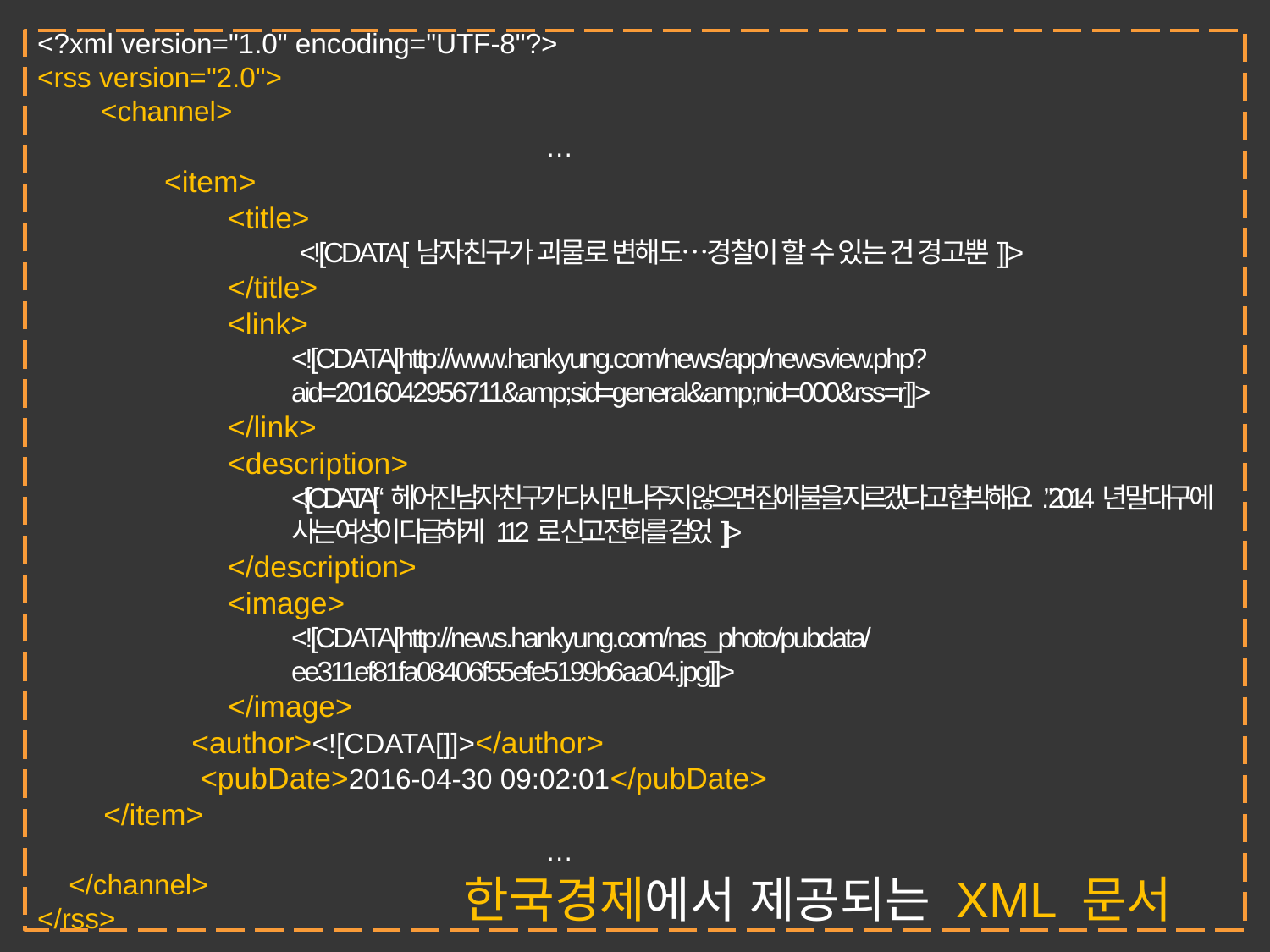

<?xml version="1.0" encoding="UTF-8"?>
<rss version="2.0">
<channel>
				…
<item>
<title>
 <![CDATA[남자친구가 괴물로 변해도…경찰이 할 수 있는 건 경고뿐]]>
</title>
<link>
<![CDATA[http://www.hankyung.com/news/app/newsview.php?aid=2016042956711&amp;sid=general&amp;nid=000&rss=r]]>
</link>
<description>
<![CDATA[“헤어진 남자 친구가 다시 만나주지 않으면 집에 불을 지르겠다고 협박해요.”2014년 말 대구에 사는 여성이 다급하게 112로 신고 전화를 걸었]]>
</description>
<image>
<![CDATA[http://news.hankyung.com/nas_photo/pubdata/ee311ef81fa08406f55efe5199b6aa04.jpg]]>
</image>
           <author><![CDATA[]]></author>
            <pubDate>2016-04-30 09:02:01</pubDate>
        </item>
				…
    </channel>
</rss>
한국경제에서 제공되는 XML 문서